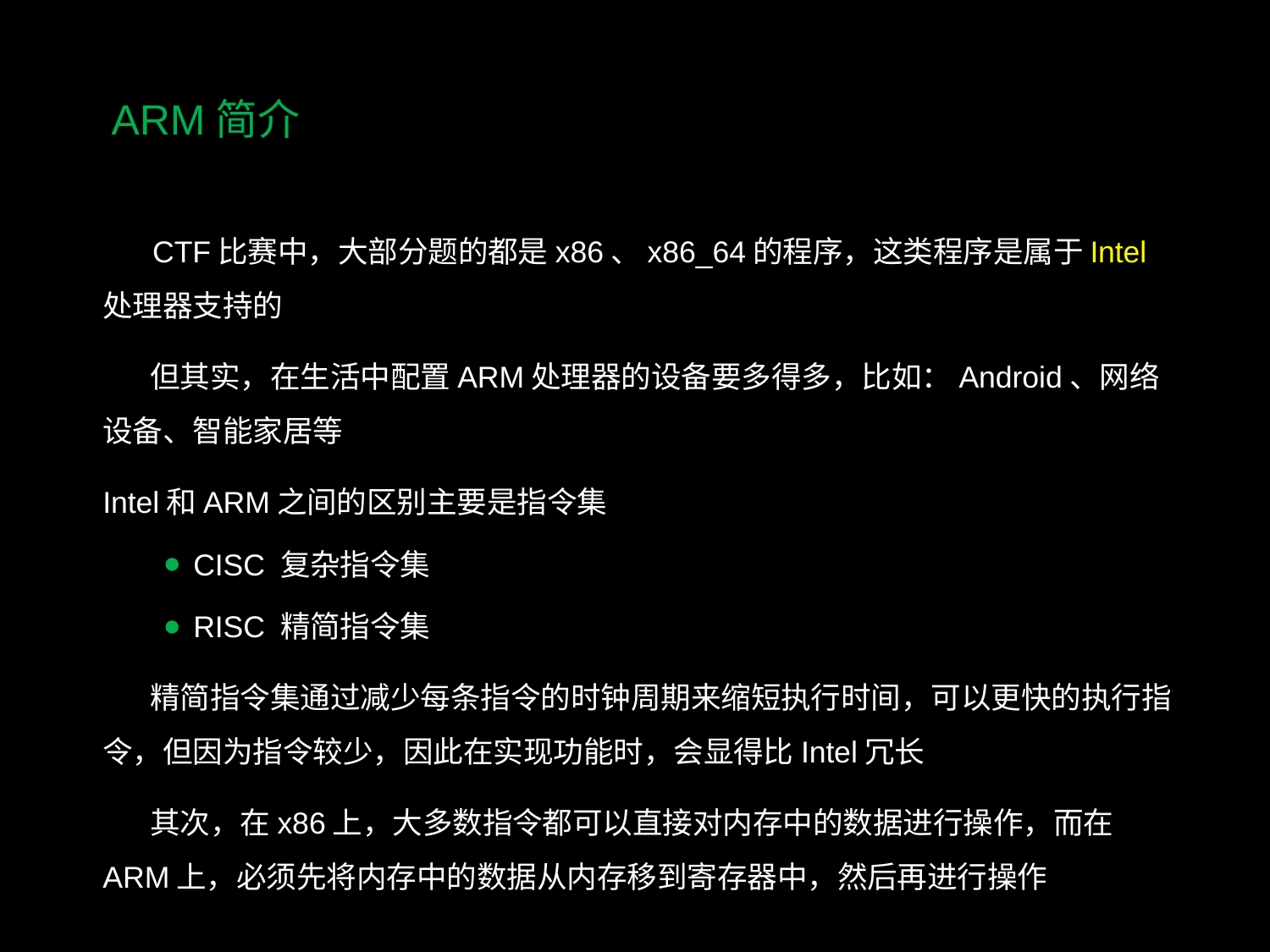

ARM简介
      CTF比赛中，大部分题的都是x86、x86_64的程序，这类程序是属于Intel处理器支持的
      但其实，在生活中配置ARM处理器的设备要多得多，比如：Android、网络设备、智能家居等
Intel和ARM之间的区别主要是指令集
CISC 复杂指令集
RISC 精简指令集
      精简指令集通过减少每条指令的时钟周期来缩短执行时间，可以更快的执行指令，但因为指令较少，因此在实现功能时，会显得比Intel冗长
      其次，在x86上，大多数指令都可以直接对内存中的数据进行操作，而在ARM上，必须先将内存中的数据从内存移到寄存器中，然后再进行操作